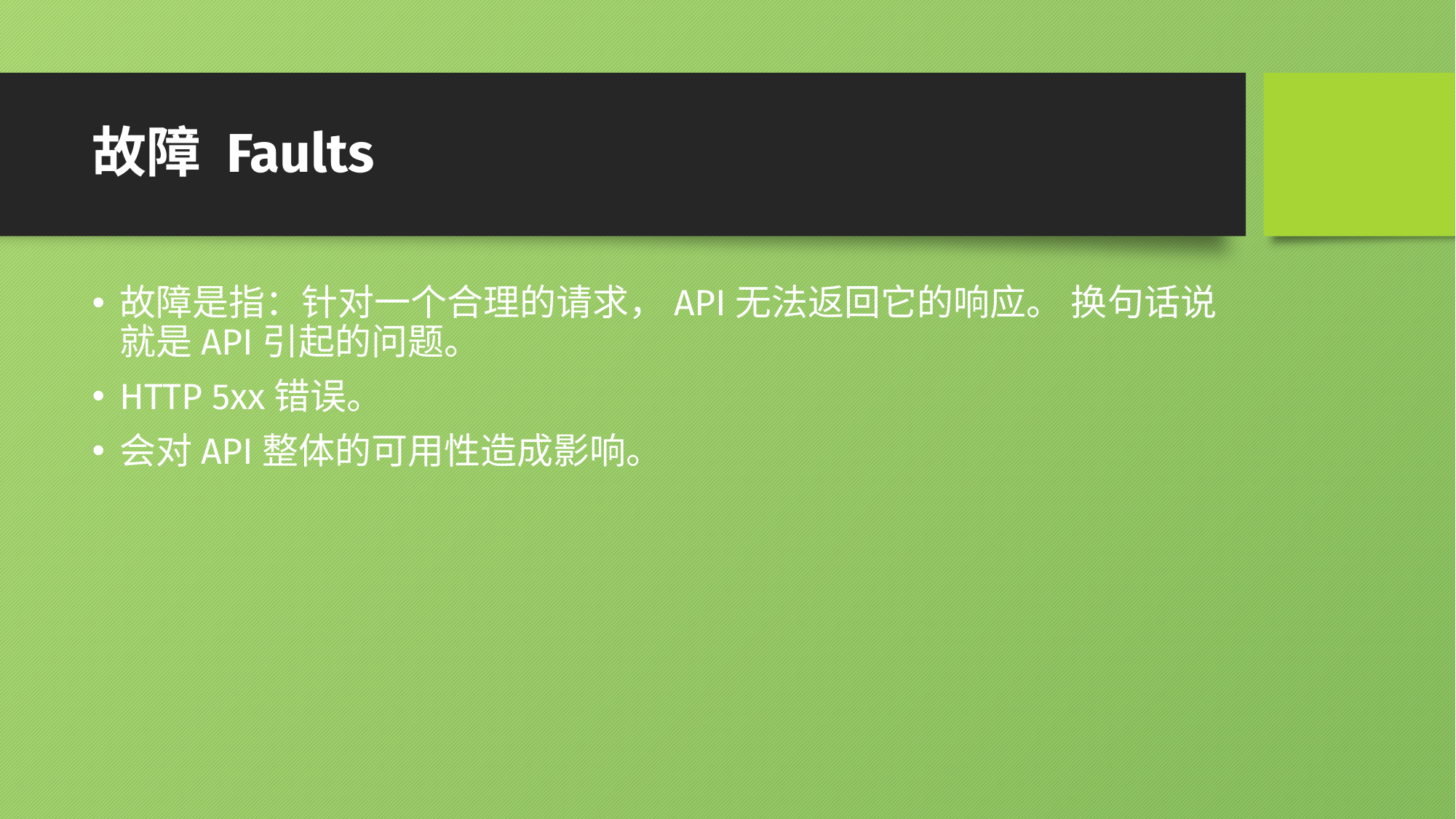

# 故障 Faults
故障是指：针对一个合理的请求，API无法返回它的响应。 换句话说就是API引起的问题。
HTTP 5xx错误。
会对API整体的可用性造成影响。